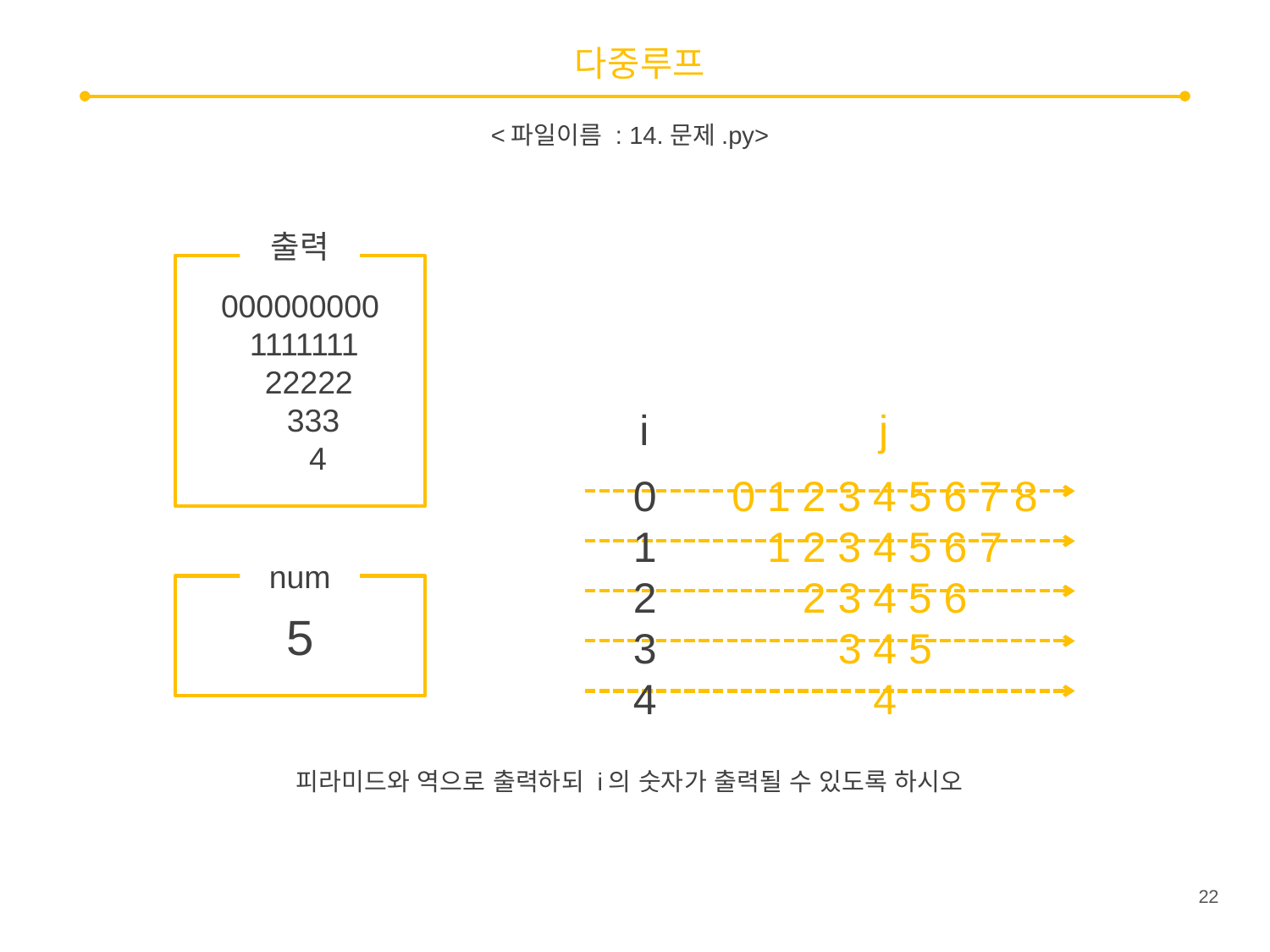

# 다중루프
<파일이름 : 14.문제.py>
출력
000000000
 1111111
  22222
   333
    4
i
j
num
0
1
2
3
4
0 1 2 3 4 5 6 7 8
1 2 3 4 5 6 7
2 3 4 5 6
3 4 5
4
5
피라미드와 역으로 출력하되 i의 숫자가 출력될 수 있도록 하시오